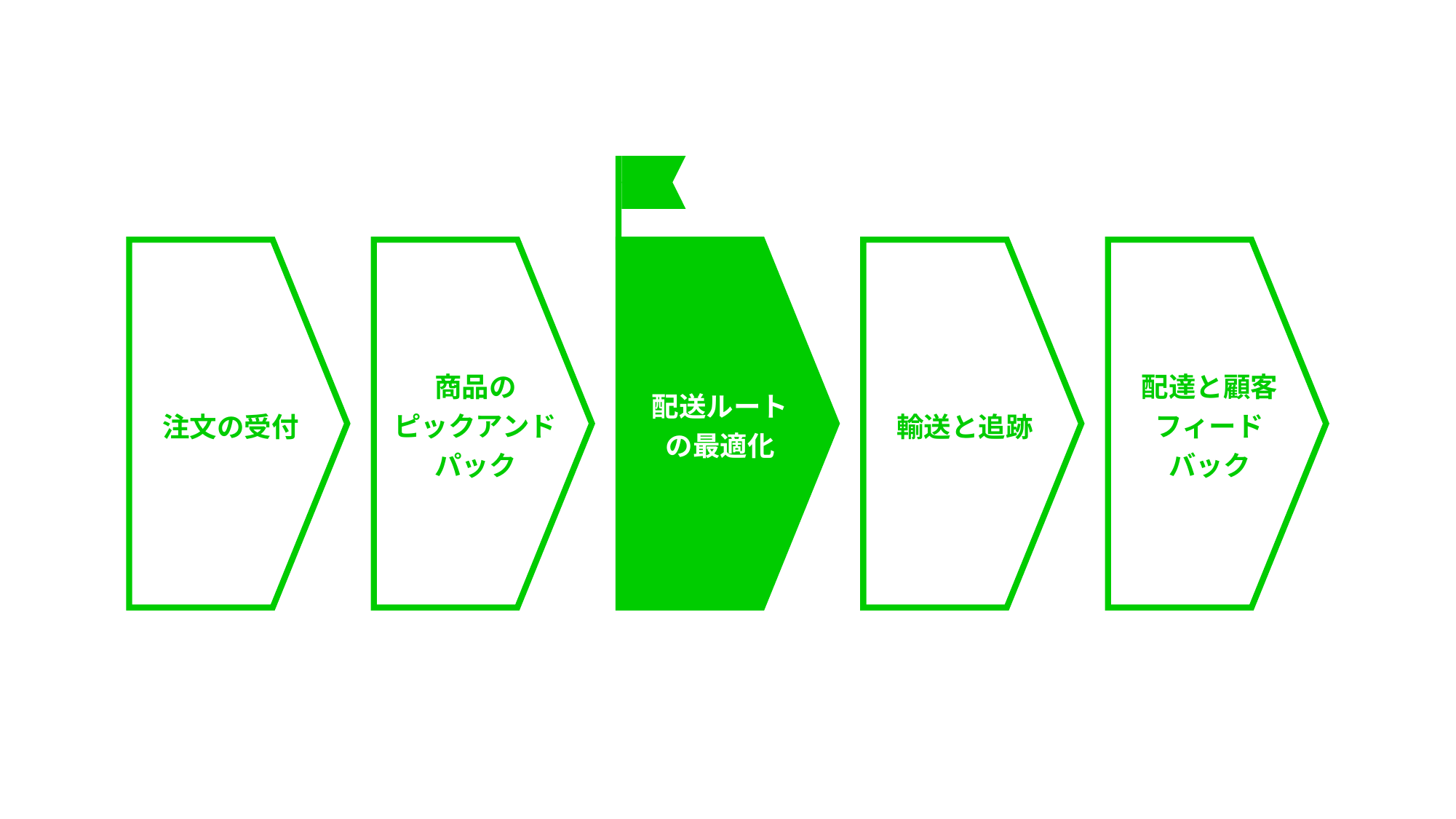

商品の
ピックアンドパック
配達と顧客フィード
バック
配送ルート
の最適化
注文の受付
輸送と追跡